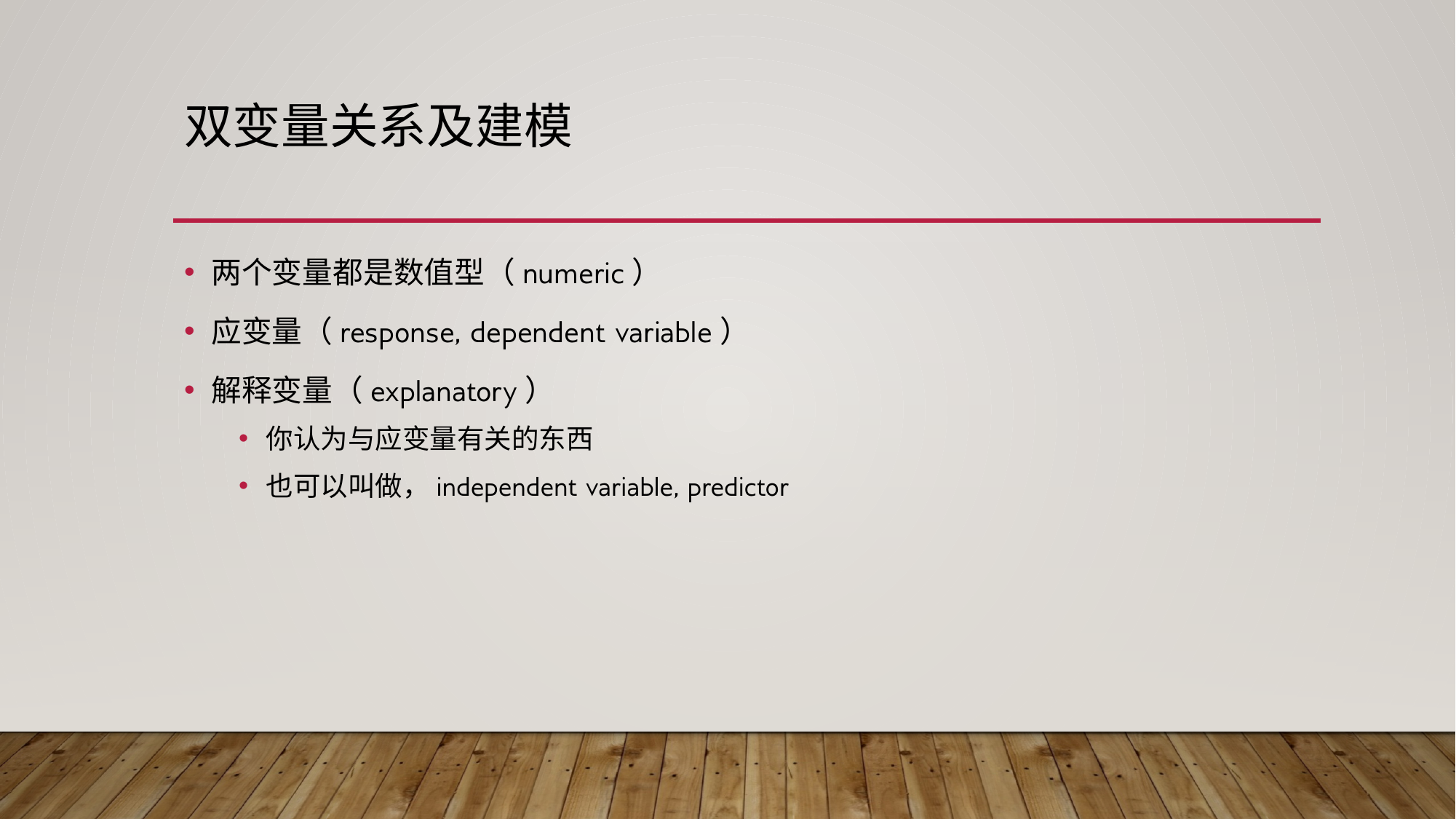

# 双变量关系及建模
两个变量都是数值型（numeric）
应变量（response, dependent variable）
解释变量（explanatory）
你认为与应变量有关的东西
也可以叫做，independent variable, predictor